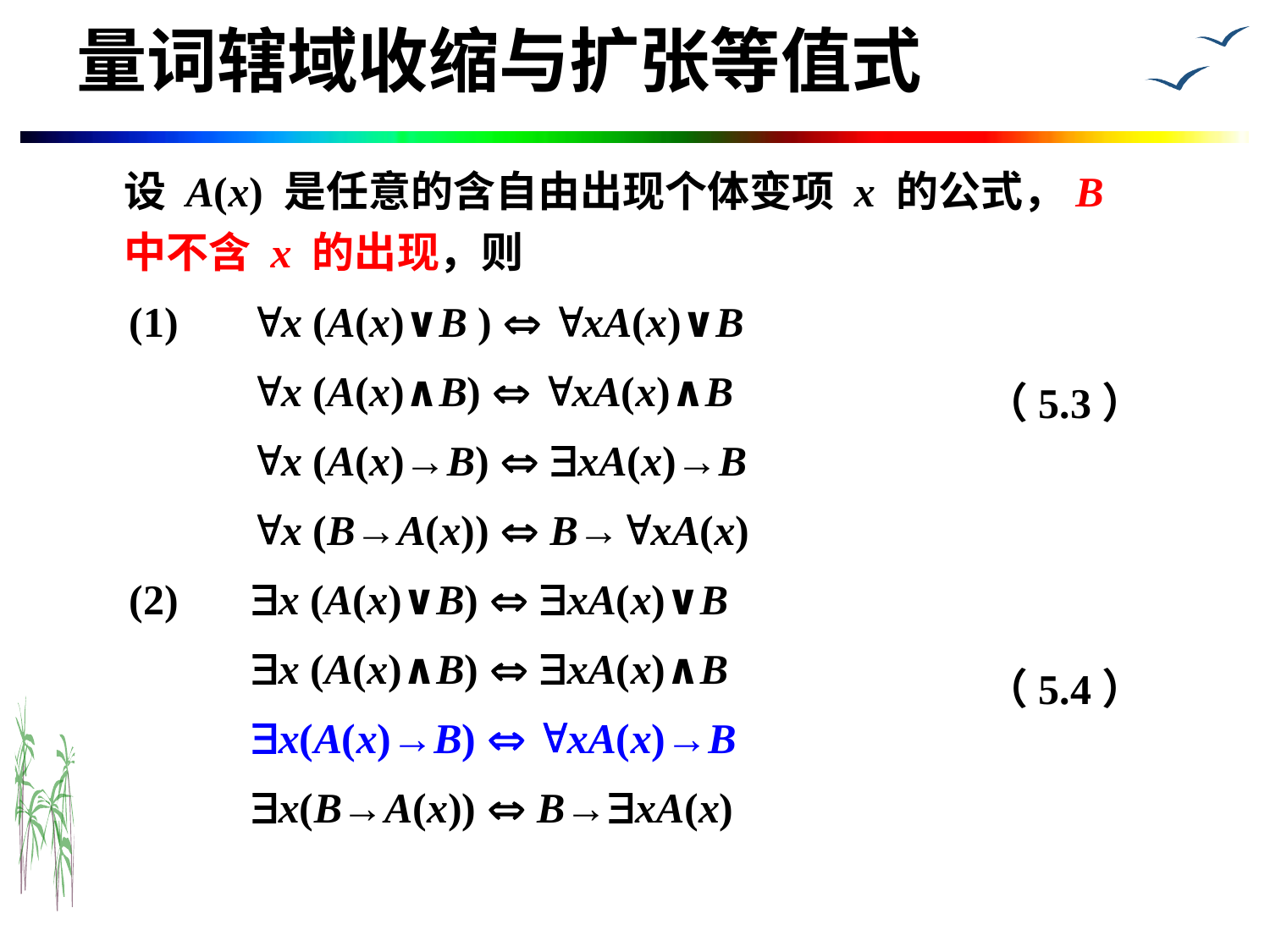

# 量词辖域收缩与扩张等值式
	设 A(x) 是任意的含自由出现个体变项 x 的公式，B 中不含 x 的出现，则
     (1)	∀x (A(x)∨B ) ⇔ ∀xA(x)∨B
		∀x (A(x)∧B) ⇔ ∀xA(x)∧B
		∀x (A(x)→B) ⇔ ∃xA(x)→B
		∀x (B→A(x)) ⇔ B→∀xA(x)
     (2)	∃x (A(x)∨B) ⇔ ∃xA(x)∨B
		∃x (A(x)∧B) ⇔ ∃xA(x)∧B
		∃x(A(x)→B) ⇔ ∀xA(x)→B
		∃x(B→A(x)) ⇔ B→∃xA(x)
（5.3）
（5.4）